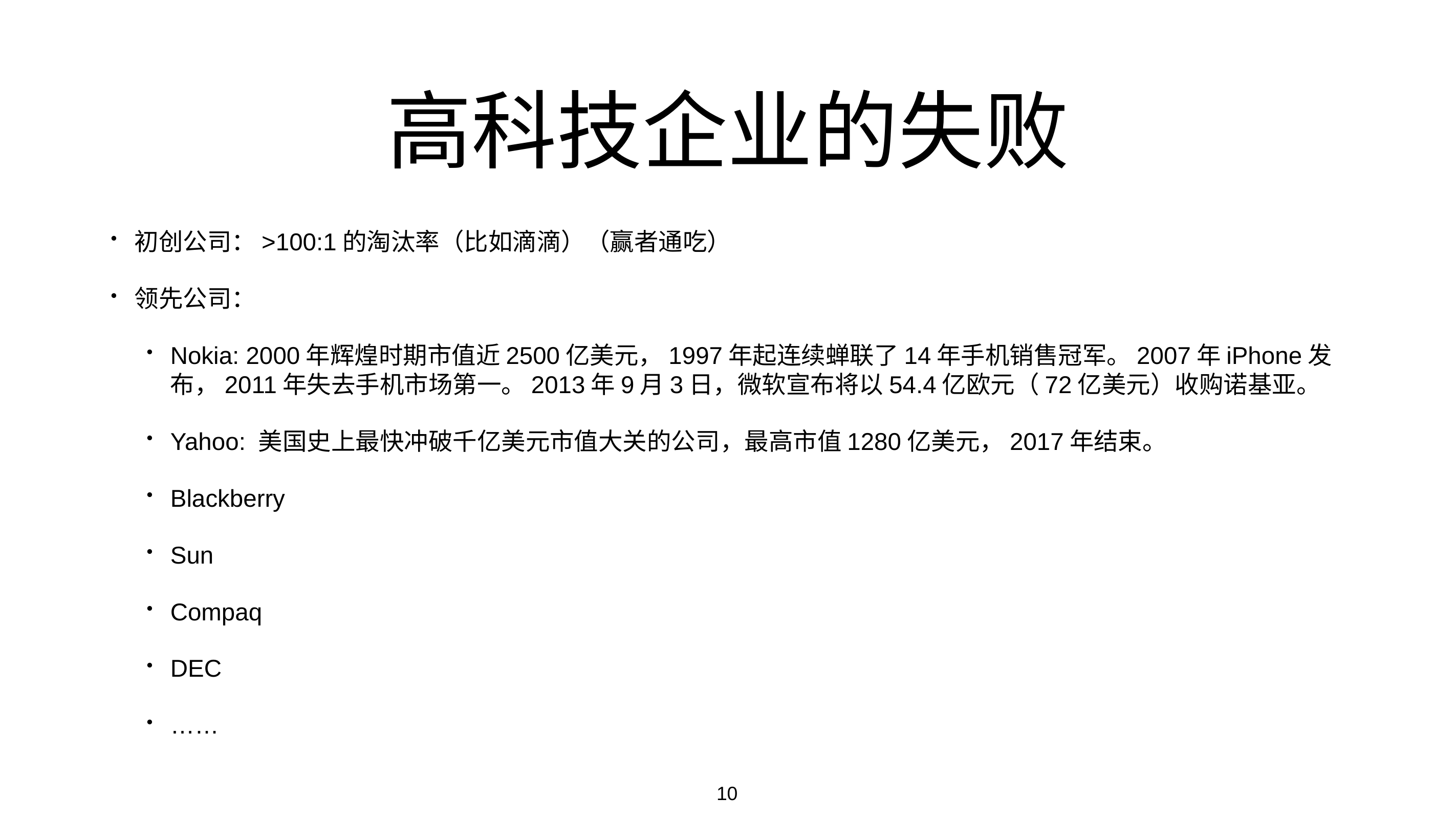

# 高科技企业的失败
初创公司：>100:1的淘汰率（比如滴滴）（赢者通吃）
领先公司：
Nokia: 2000年辉煌时期市值近2500亿美元，1997年起连续蝉联了14年手机销售冠军。2007年iPhone发布，2011年失去手机市场第一。2013年9月3日，微软宣布将以54.4亿欧元（72亿美元）收购诺基亚。
Yahoo: 美国史上最快冲破千亿美元市值大关的公司，最高市值1280亿美元，2017年结束。
Blackberry
Sun
Compaq
DEC
……
10